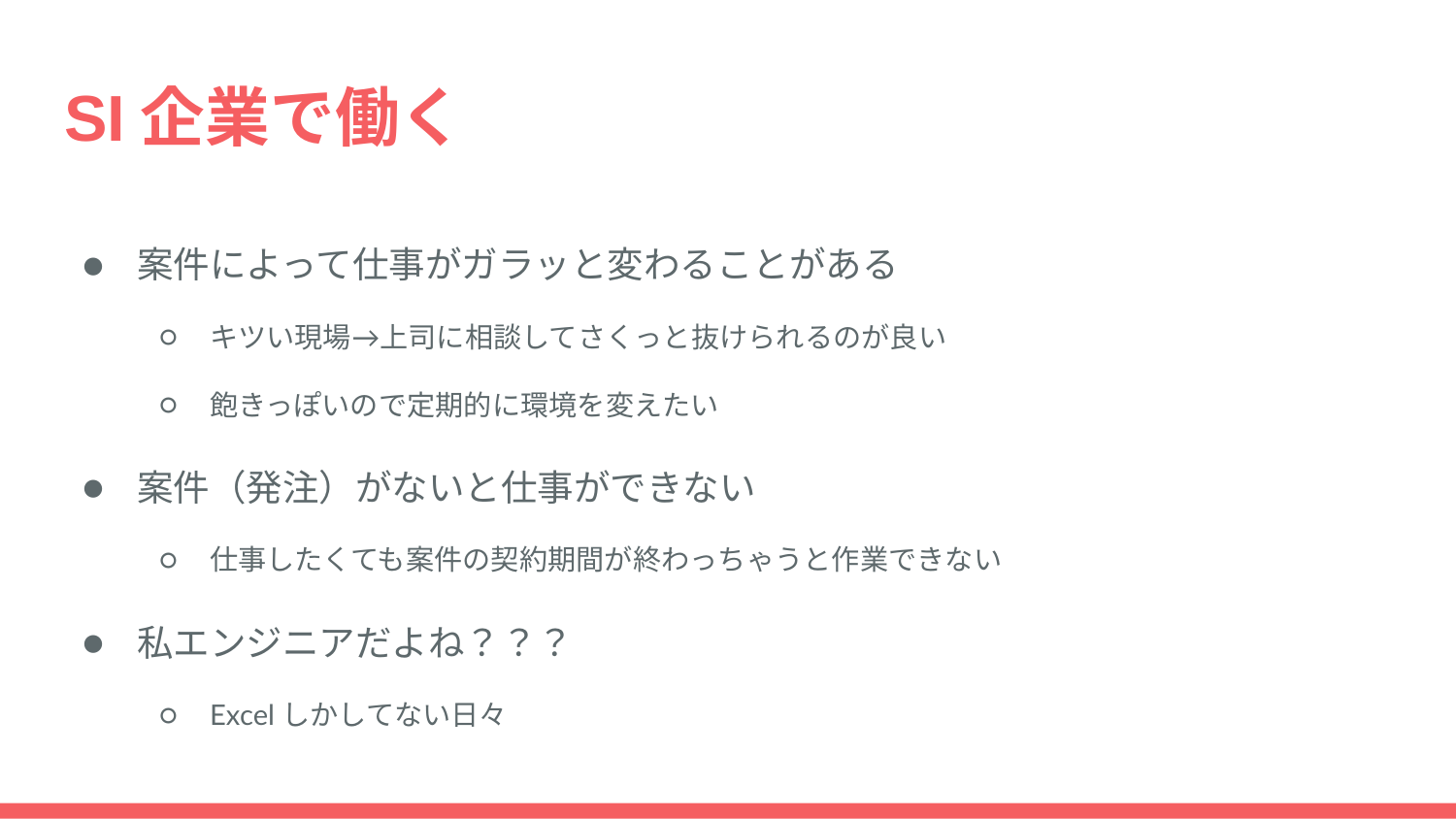

# SI企業で働く
案件によって仕事がガラッと変わることがある
キツい現場→上司に相談してさくっと抜けられるのが良い
飽きっぽいので定期的に環境を変えたい
案件（発注）がないと仕事ができない
仕事したくても案件の契約期間が終わっちゃうと作業できない
私エンジニアだよね？？？
Excelしかしてない日々